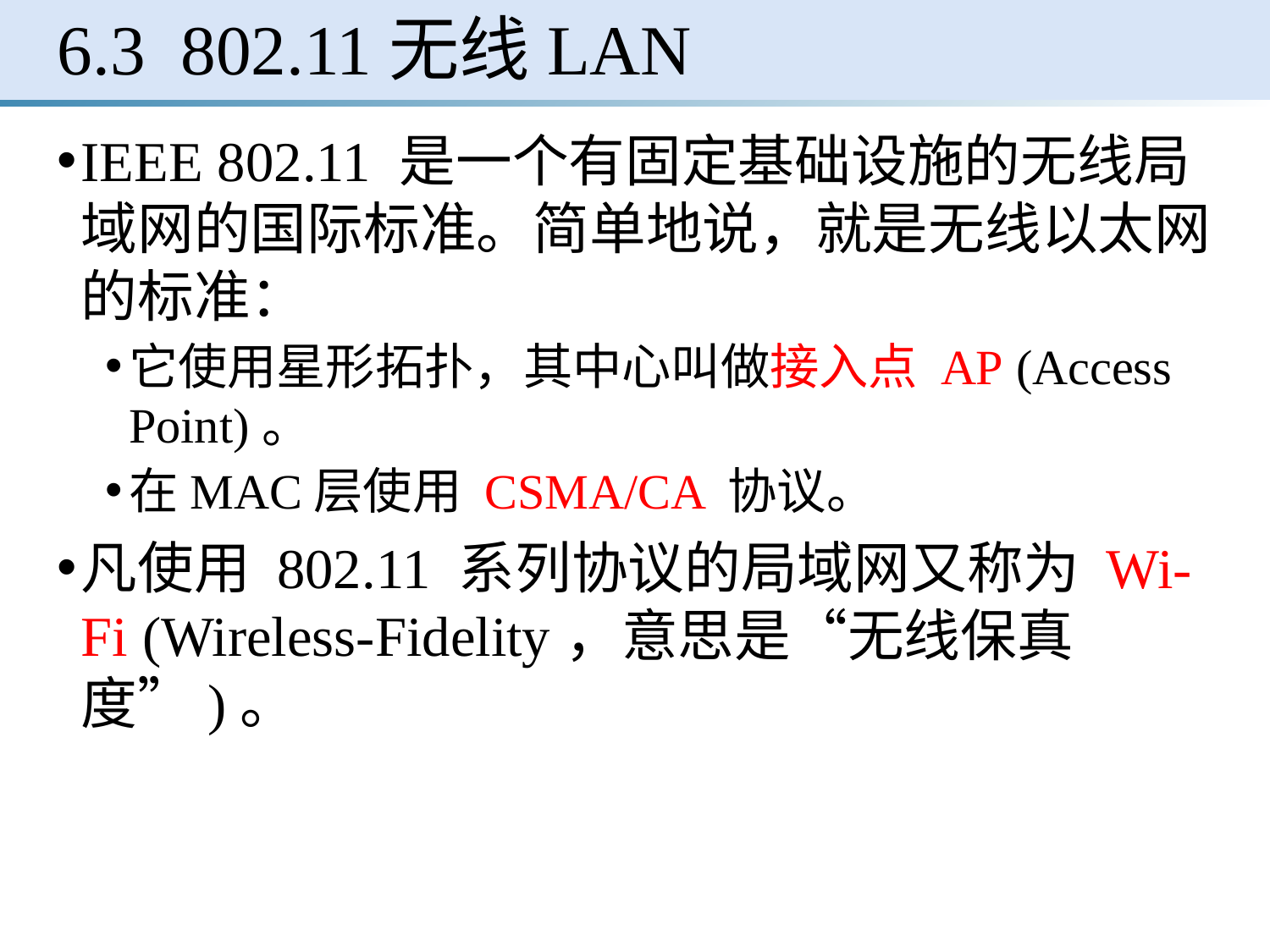

# 6.3  802.11无线LAN
IEEE 802.11 是一个有固定基础设施的无线局域网的国际标准。简单地说，就是无线以太网的标准：
它使用星形拓扑，其中心叫做接入点 AP (Access Point)。
在MAC层使用 CSMA/CA 协议。
凡使用 802.11 系列协议的局域网又称为 Wi-Fi (Wireless-Fidelity，意思是“无线保真度”)。